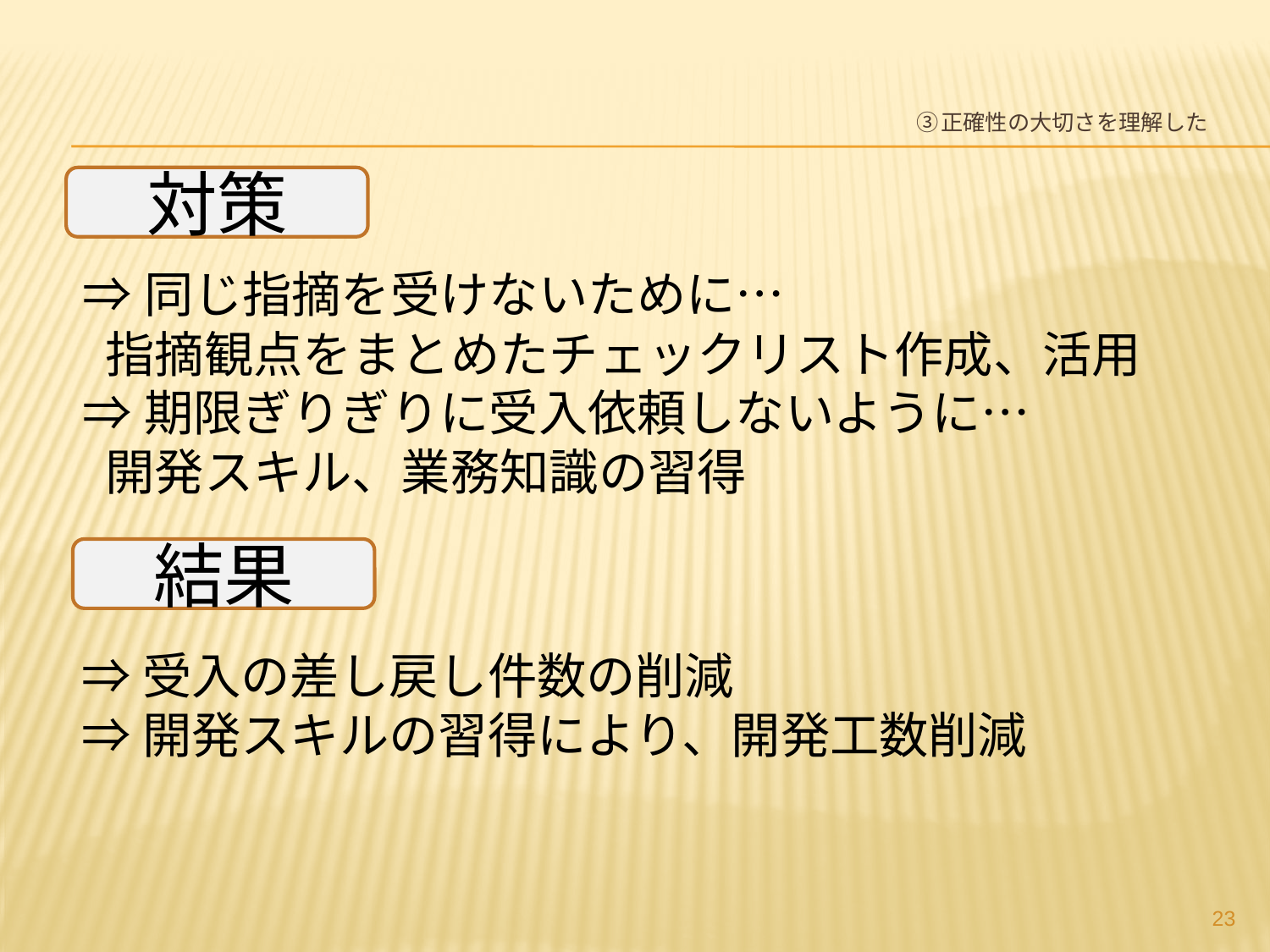

# ③正確性の大切さを理解した
対策
⇒同じ指摘を受けないために…
 指摘観点をまとめたチェックリスト作成、活用
⇒期限ぎりぎりに受入依頼しないように…
 開発スキル、業務知識の習得
結果
⇒受入の差し戻し件数の削減
⇒開発スキルの習得により、開発工数削減

23